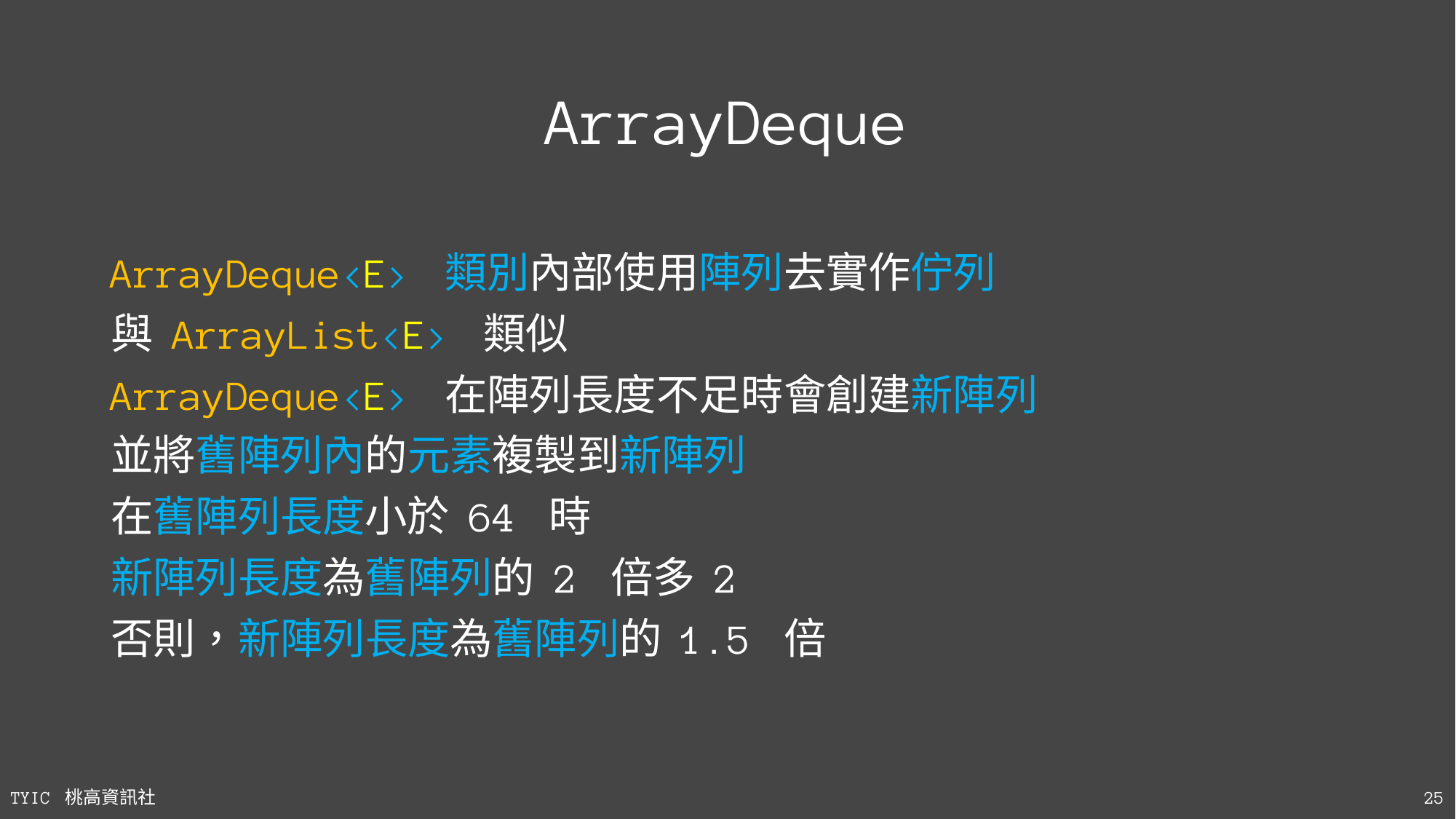

# ArrayDeque
ArrayDeque<E> 類別內部使用陣列去實作佇列
與 ArrayList<E> 類似
ArrayDeque<E> 在陣列長度不足時會創建新陣列
並將舊陣列內的元素複製到新陣列
在舊陣列長度小於 64 時
新陣列長度為舊陣列的 2 倍多 2
否則，新陣列長度為舊陣列的 1.5 倍